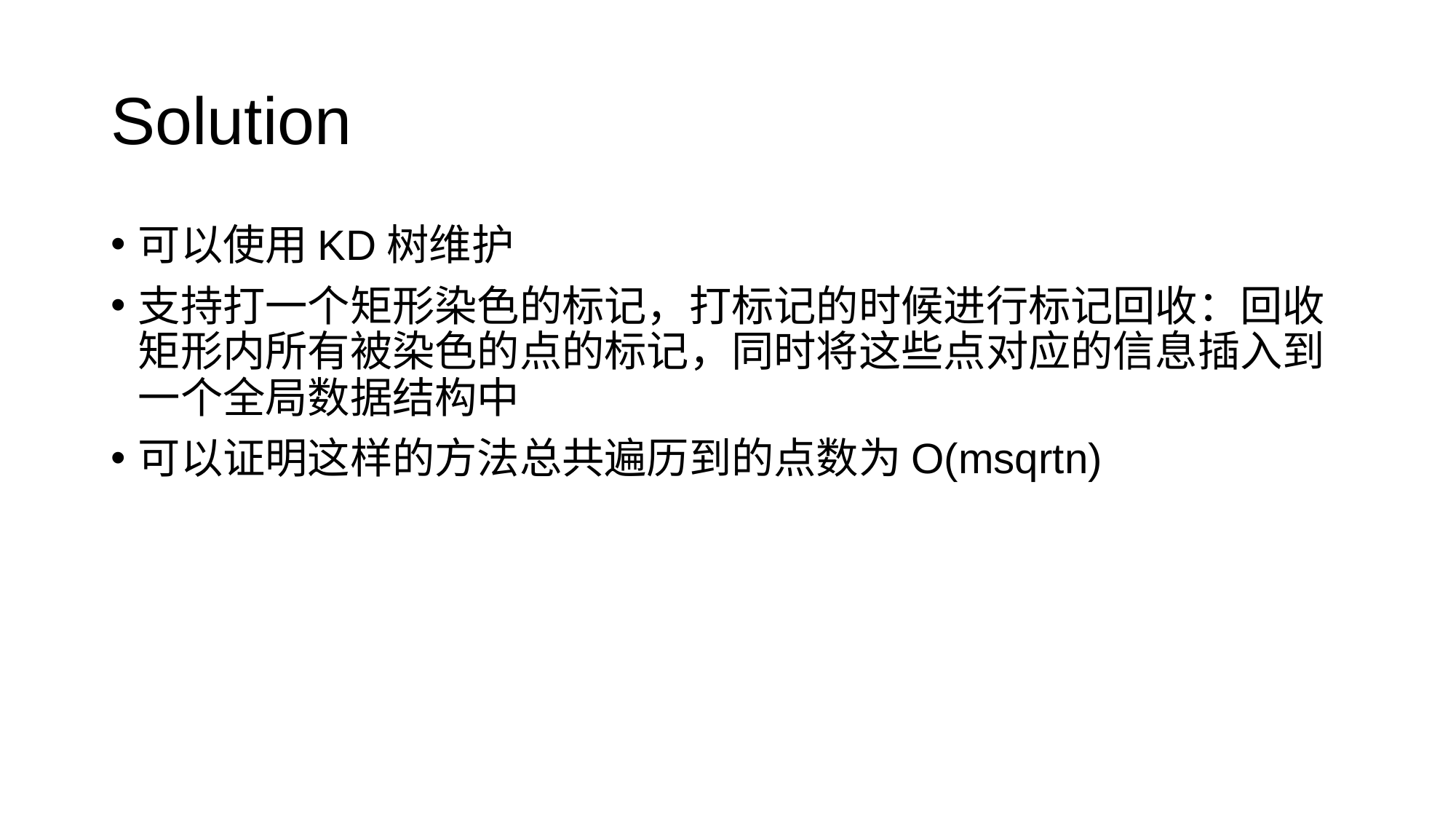

# Solution
可以使用KD树维护
支持打一个矩形染色的标记，打标记的时候进行标记回收：回收矩形内所有被染色的点的标记，同时将这些点对应的信息插入到一个全局数据结构中
可以证明这样的方法总共遍历到的点数为O(msqrtn)